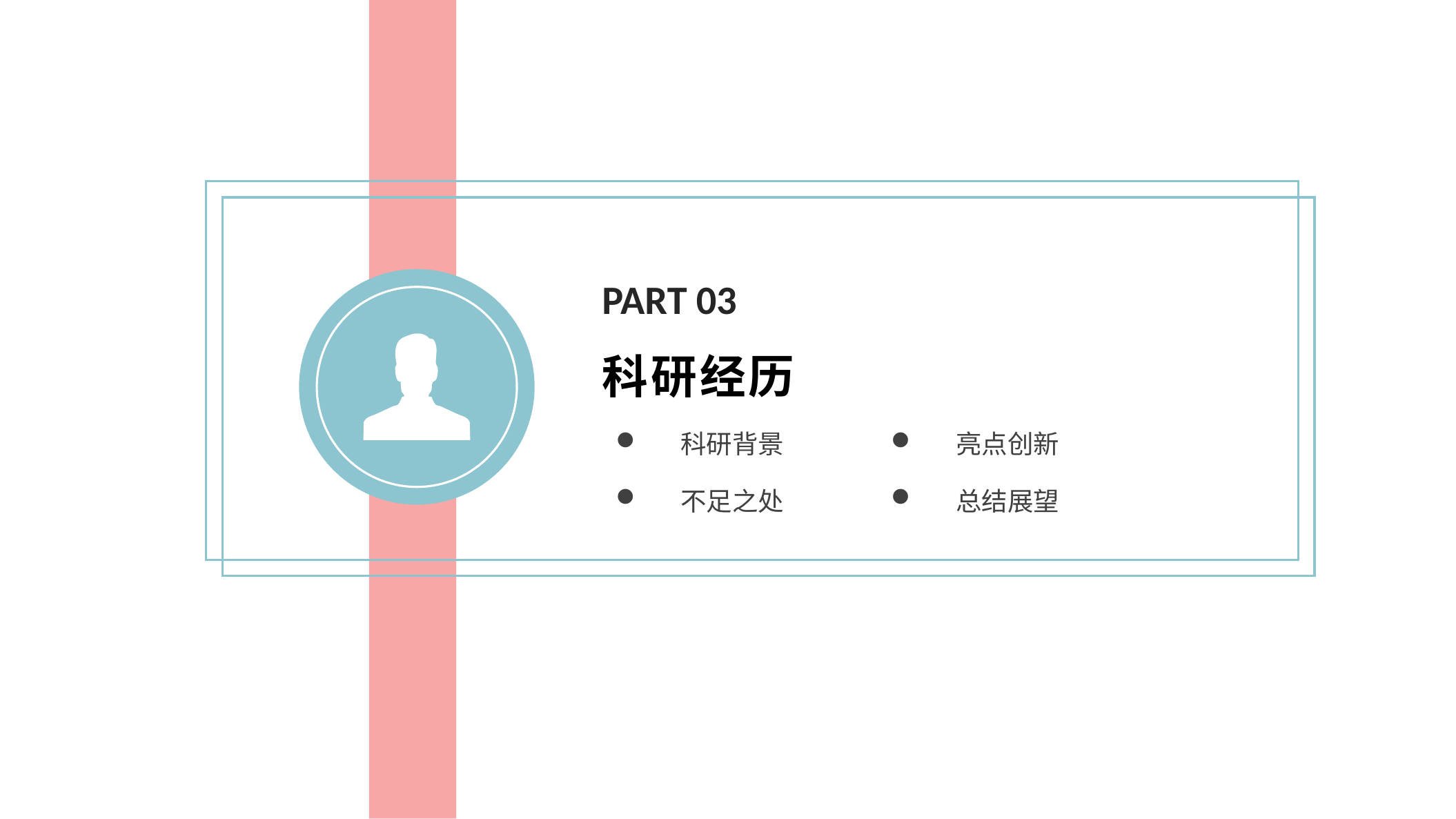

PART 03
科研经历
科研背景
亮点创新
不足之处
总结展望